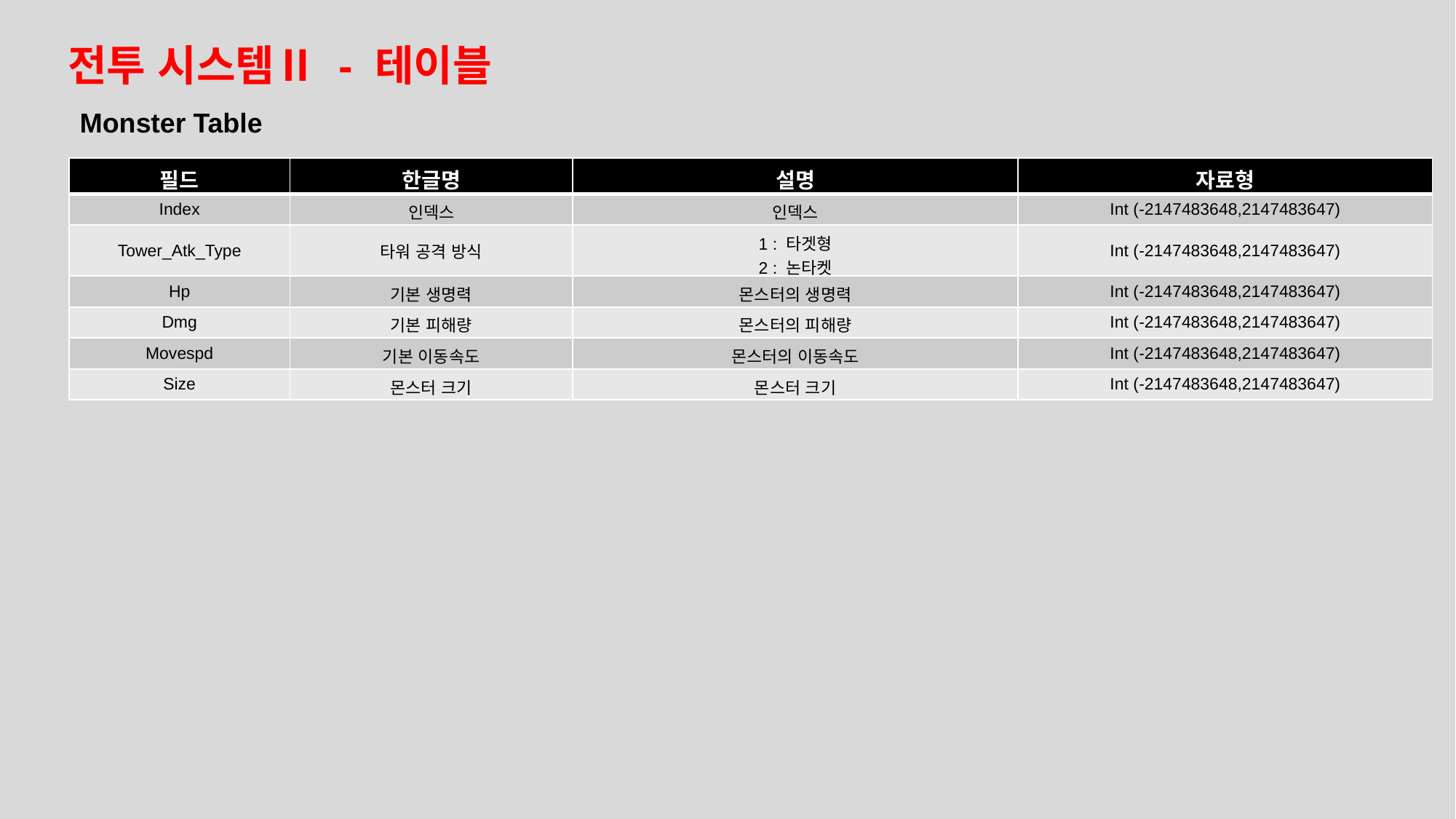

전투 시스템Ⅱ - 테이블
Monster Table
| 필드 | 한글명 | 설명 | 자료형 |
| --- | --- | --- | --- |
| Index | 인덱스 | 인덱스 | Int (-2147483648,2147483647) |
| Tower\_Atk\_Type | 타워 공격 방식 | 1 : 타겟형 2 : 논타켓 | Int (-2147483648,2147483647) |
| Hp | 기본 생명력 | 몬스터의 생명력 | Int (-2147483648,2147483647) |
| Dmg | 기본 피해량 | 몬스터의 피해량 | Int (-2147483648,2147483647) |
| Movespd | 기본 이동속도 | 몬스터의 이동속도 | Int (-2147483648,2147483647) |
| Size | 몬스터 크기 | 몬스터 크기 | Int (-2147483648,2147483647) |